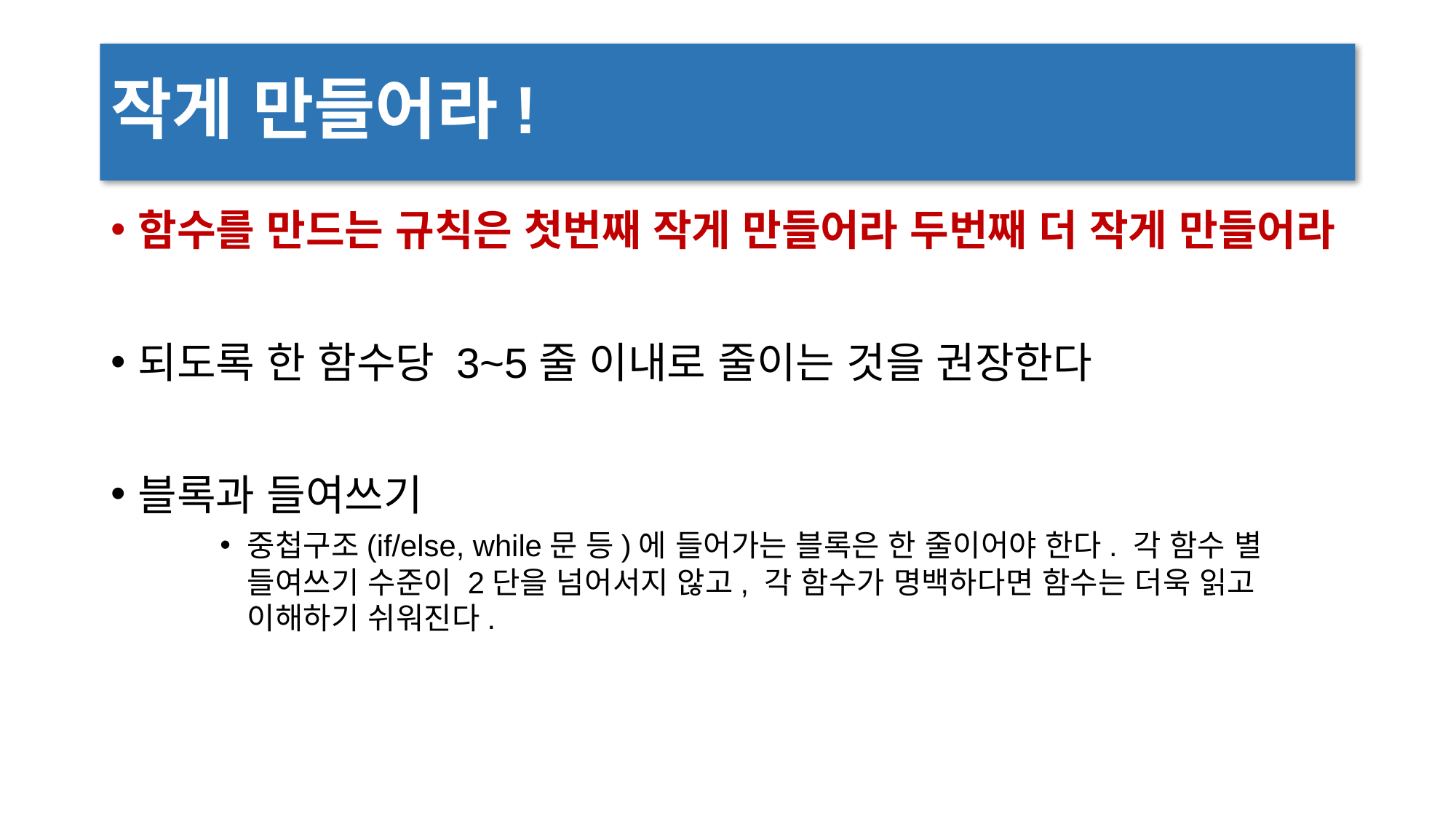

# 작게 만들어라!
함수를 만드는 규칙은 첫번째 작게 만들어라 두번째 더 작게 만들어라

되도록 한 함수당 3~5줄 이내로 줄이는 것을 권장한다

블록과 들여쓰기
중첩구조(if/else, while문 등)에 들어가는 블록은 한 줄이어야 한다. 각 함수 별 들여쓰기 수준이 2단을 넘어서지 않고, 각 함수가 명백하다면 함수는 더욱 읽고 이해하기 쉬워진다.